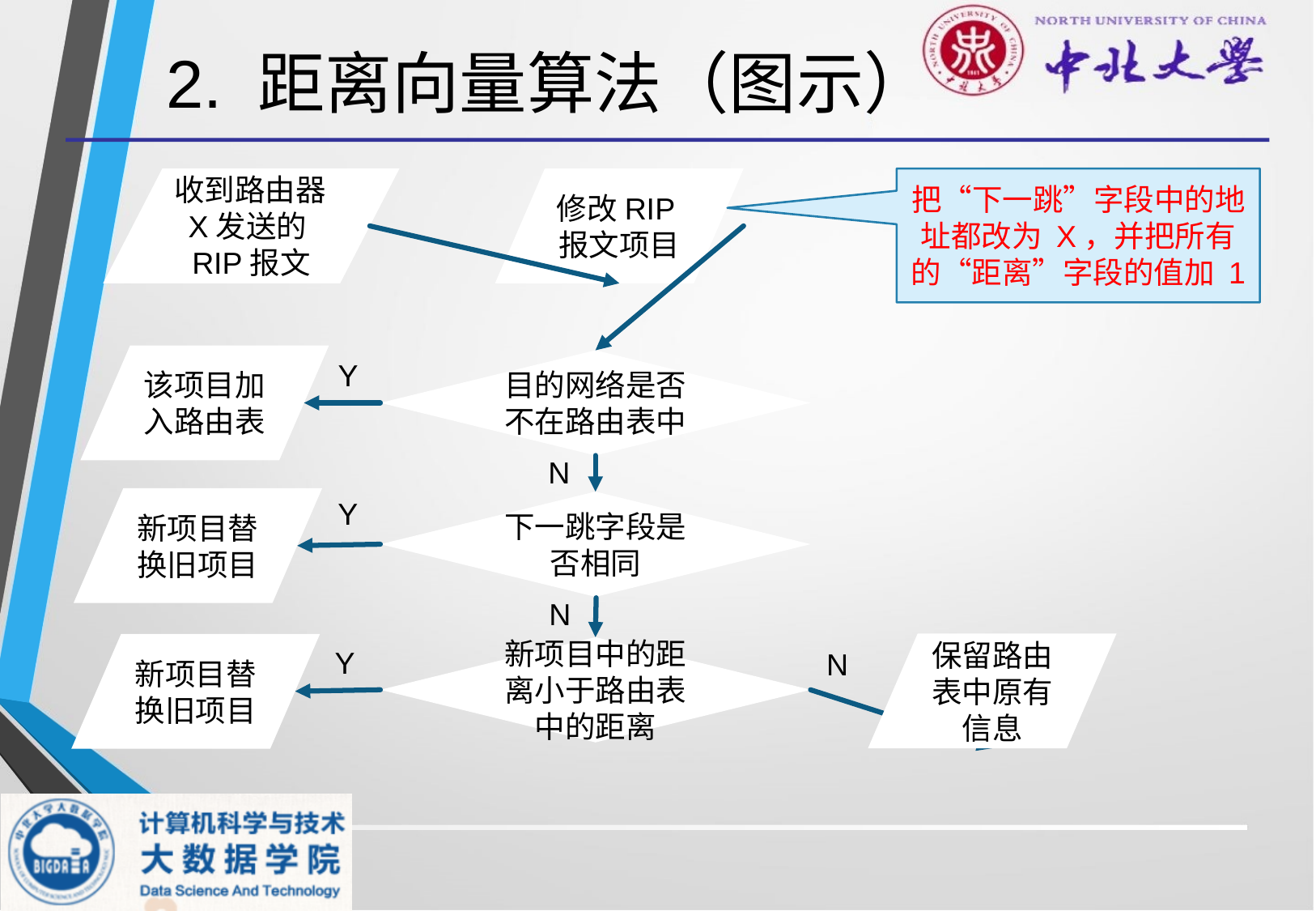

# 2. 距离向量算法（图示）
收到路由器X发送的RIP报文
修改RIP报文项目
把“下一跳”字段中的地址都改为 X，并把所有的“距离”字段的值加 1
该项目加入路由表
目的网络是否不在路由表中
Y
N
新项目替换旧项目
Y
下一跳字段是否相同
N
保留路由表中原有信息
新项目替换旧项目
新项目中的距离小于路由表中的距离
Y
N
19